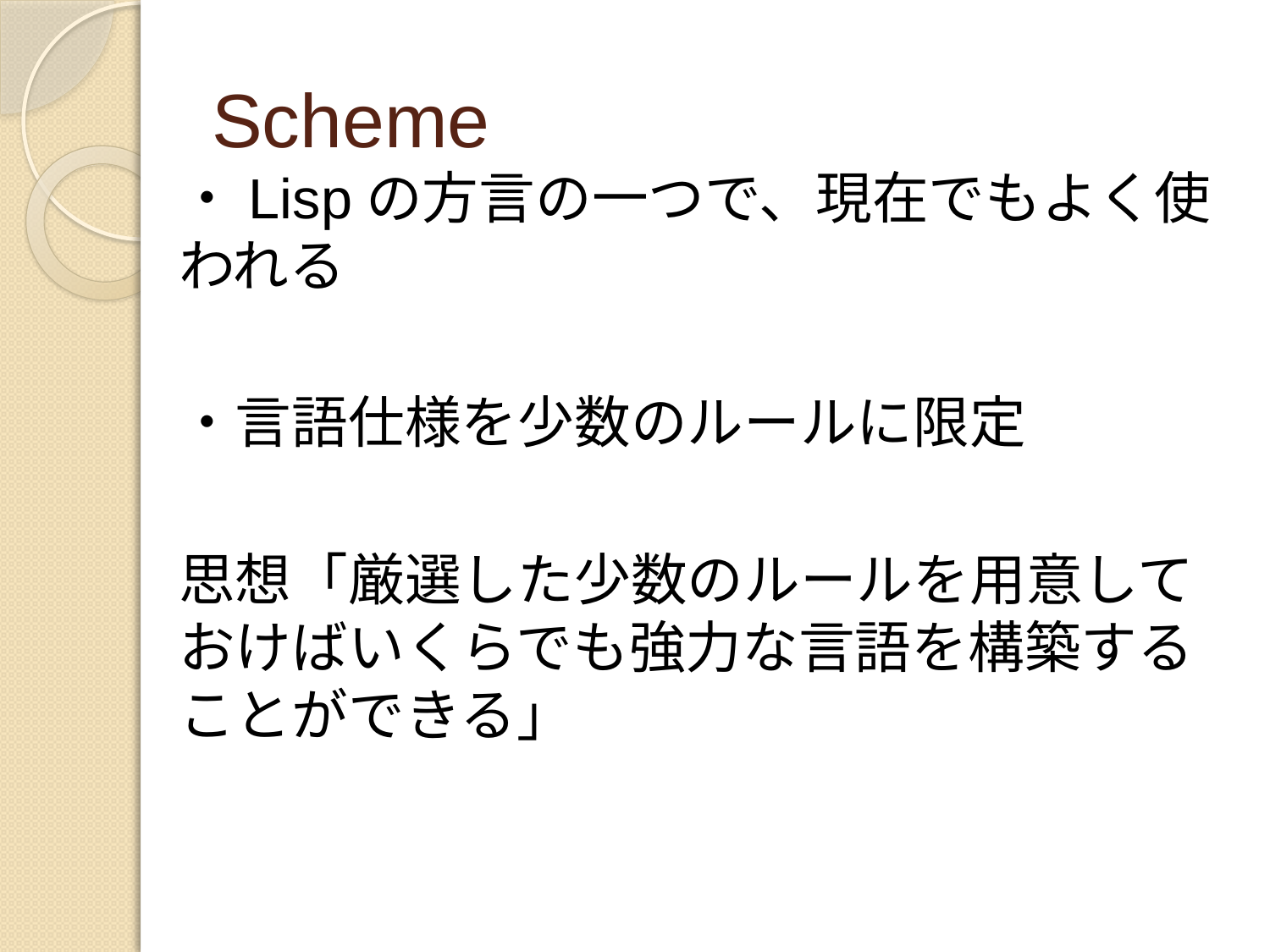

# Scheme
・Lispの方言の一つで、現在でもよく使われる

・言語仕様を少数のルールに限定

思想「厳選した少数のルールを用意しておけばいくらでも強力な言語を構築することができる」